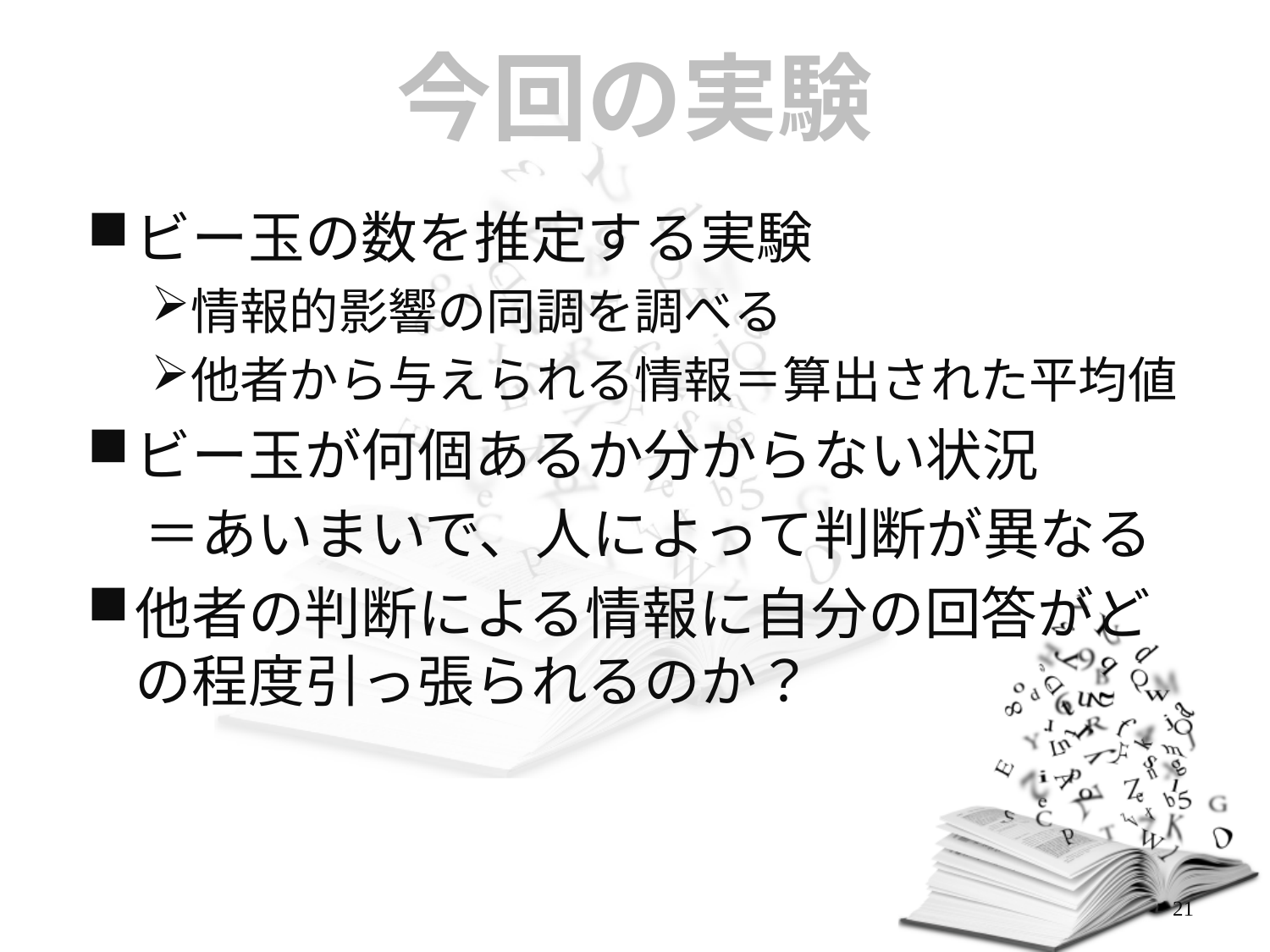

今回の実験
ビー玉の数を推定する実験
情報的影響の同調を調べる
他者から与えられる情報＝算出された平均値
ビー玉が何個あるか分からない状況
　＝あいまいで、人によって判断が異なる
他者の判断による情報に自分の回答がどの程度引っ張られるのか？
21